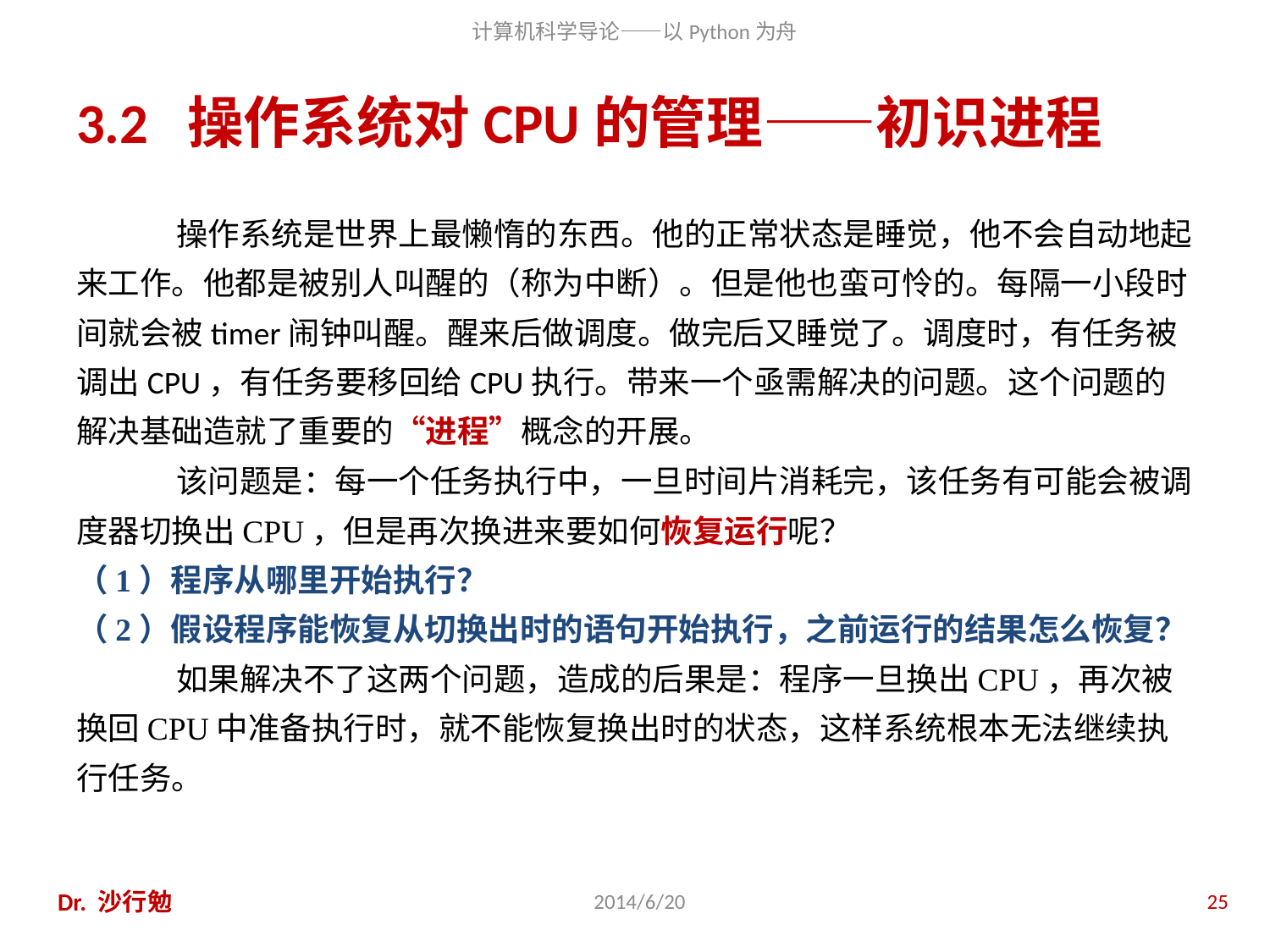

# 3.2  操作系统对CPU的管理——初识进程
操作系统是世界上最懒惰的东西。他的正常状态是睡觉，他不会自动地起来工作。他都是被别人叫醒的（称为中断）。但是他也蛮可怜的。每隔一小段时间就会被timer闹钟叫醒。醒来后做调度。做完后又睡觉了。调度时，有任务被调出CPU，有任务要移回给CPU执行。带来一个亟需解决的问题。这个问题的解决基础造就了重要的“进程”概念的开展。
该问题是：每一个任务执行中，一旦时间片消耗完，该任务有可能会被调度器切换出CPU，但是再次换进来要如何恢复运行呢？
（1）程序从哪里开始执行？
（2）假设程序能恢复从切换出时的语句开始执行，之前运行的结果怎么恢复？
如果解决不了这两个问题，造成的后果是：程序一旦换出CPU，再次被换回CPU中准备执行时，就不能恢复换出时的状态，这样系统根本无法继续执行任务。

Dr. 沙行勉
2014/6/20
25